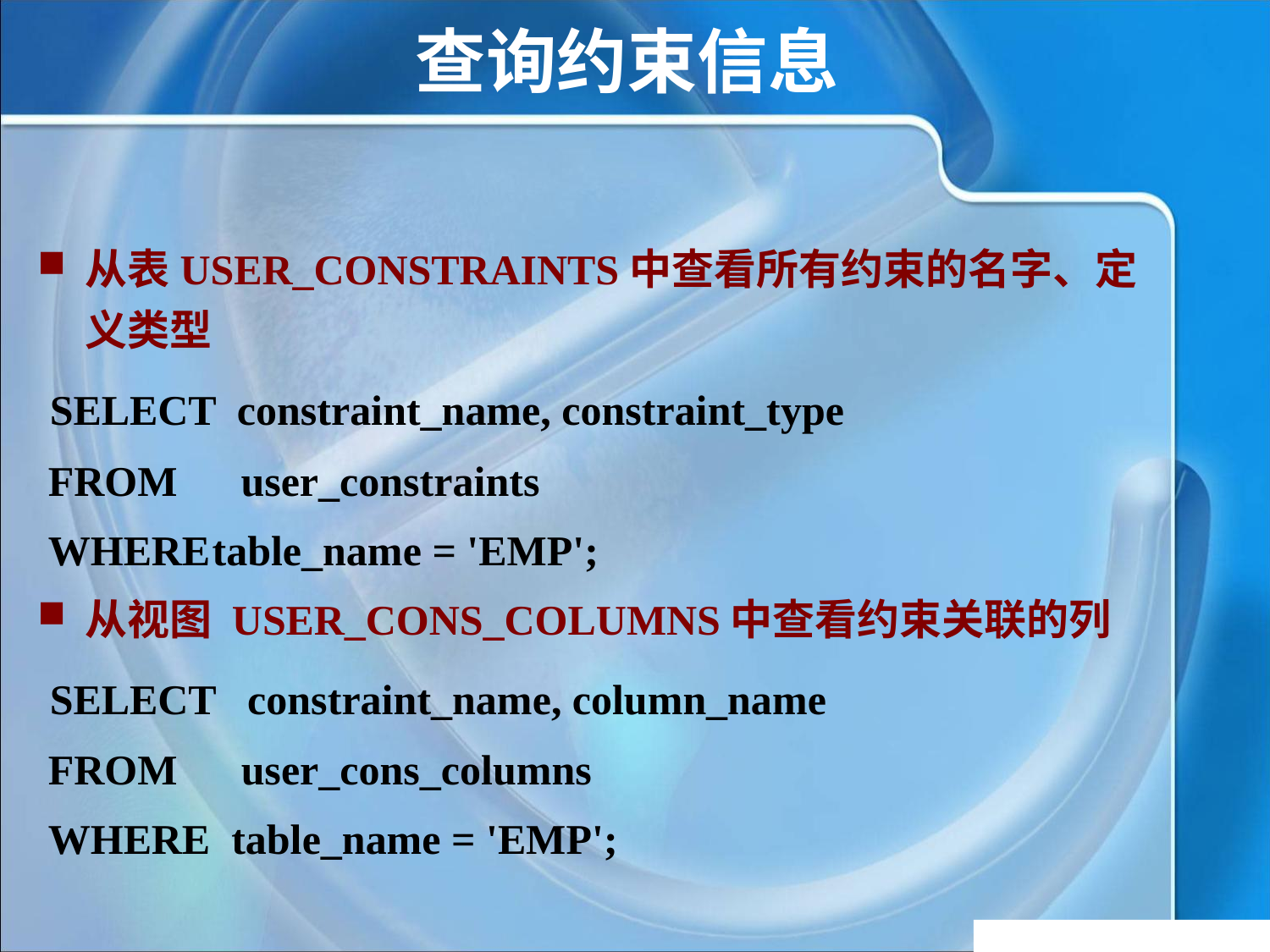

# 查询约束信息
从表USER_CONSTRAINTS中查看所有约束的名字、定义类型
 SELECT  constraint_name, constraint_type
 FROM      user_constraints
 WHERE	table_name = 'EMP';
从视图 USER_CONS_COLUMNS中查看约束关联的列
 SELECT   constraint_name, column_name
 FROM      user_cons_columns
 WHERE  table_name = 'EMP';
68